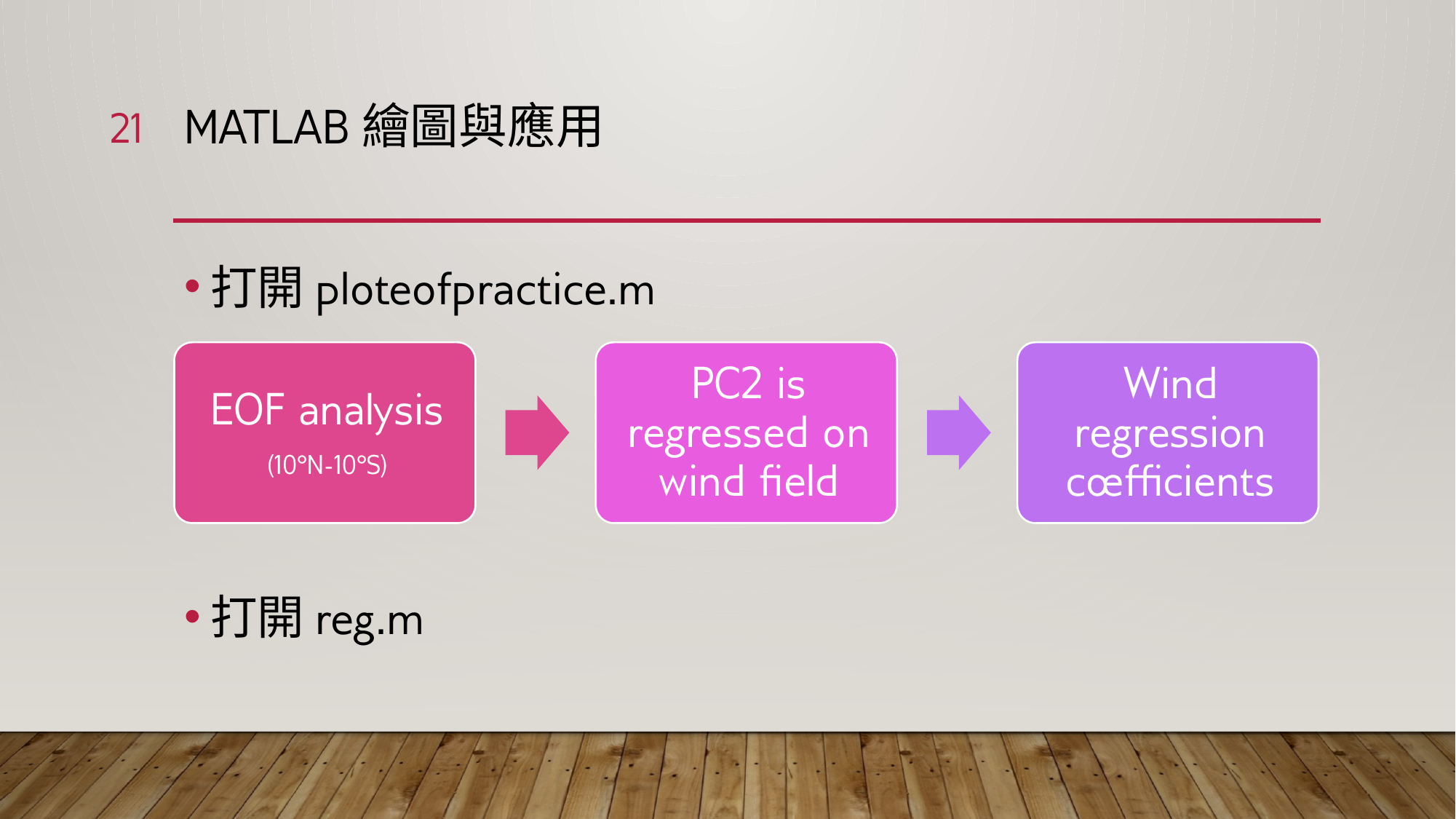

21
# MATLAB繪圖與應用
打開ploteofpractice.m

打開reg.m
EOF analysis
(10°N-10°S)

PC2 is regressed on wind field

Wind regression coefficients